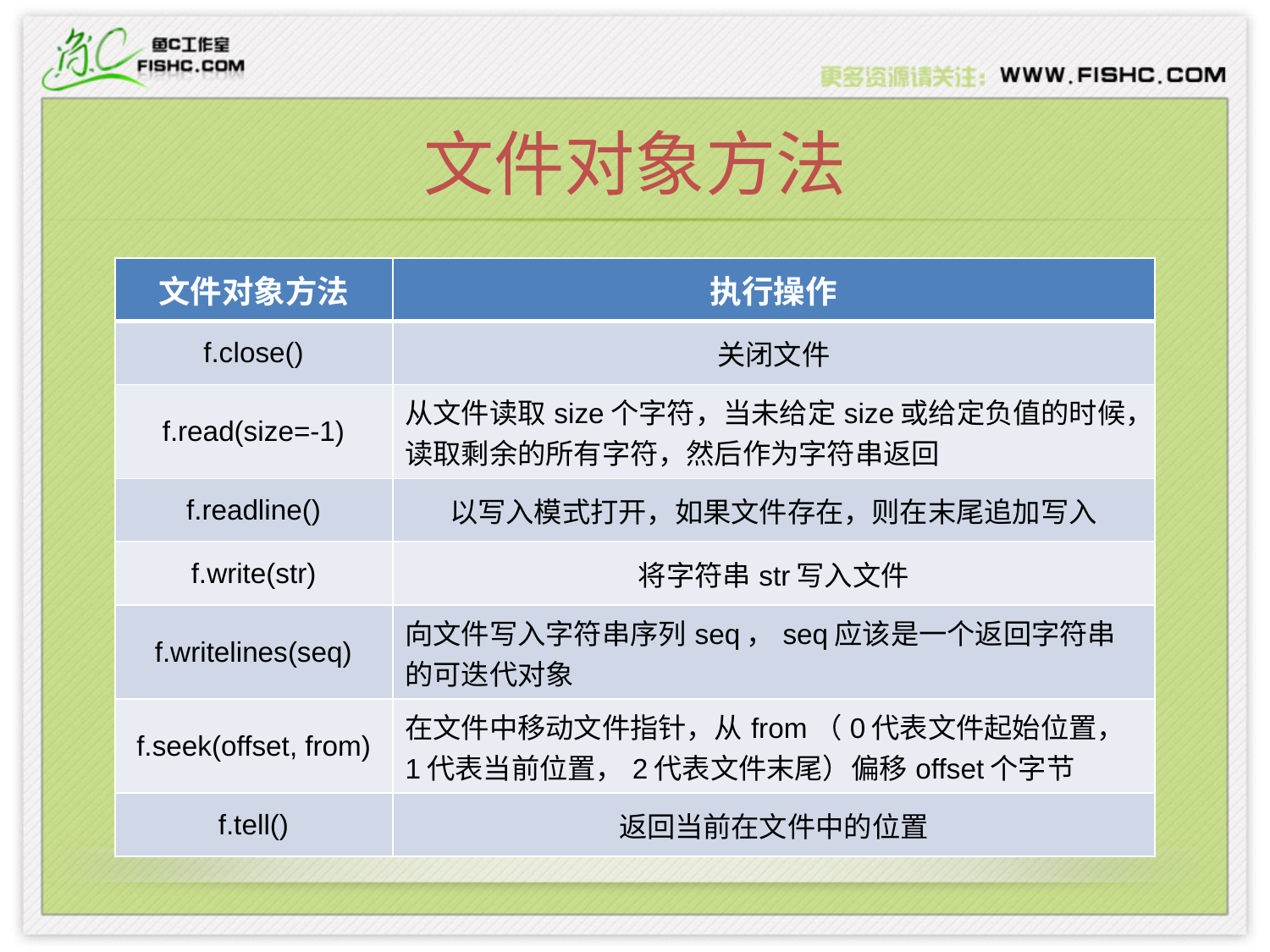

# 文件对象方法
| 文件对象方法 | 执行操作 |
| --- | --- |
| f.close() | 关闭文件 |
| f.read(size=-1) | 从文件读取size个字符，当未给定size或给定负值的时候，读取剩余的所有字符，然后作为字符串返回 |
| f.readline() | 以写入模式打开，如果文件存在，则在末尾追加写入 |
| f.write(str) | 将字符串str写入文件 |
| f.writelines(seq) | 向文件写入字符串序列seq，seq应该是一个返回字符串的可迭代对象 |
| f.seek(offset, from) | 在文件中移动文件指针，从from（0代表文件起始位置，1代表当前位置，2代表文件末尾）偏移offset个字节 |
| f.tell() | 返回当前在文件中的位置 |